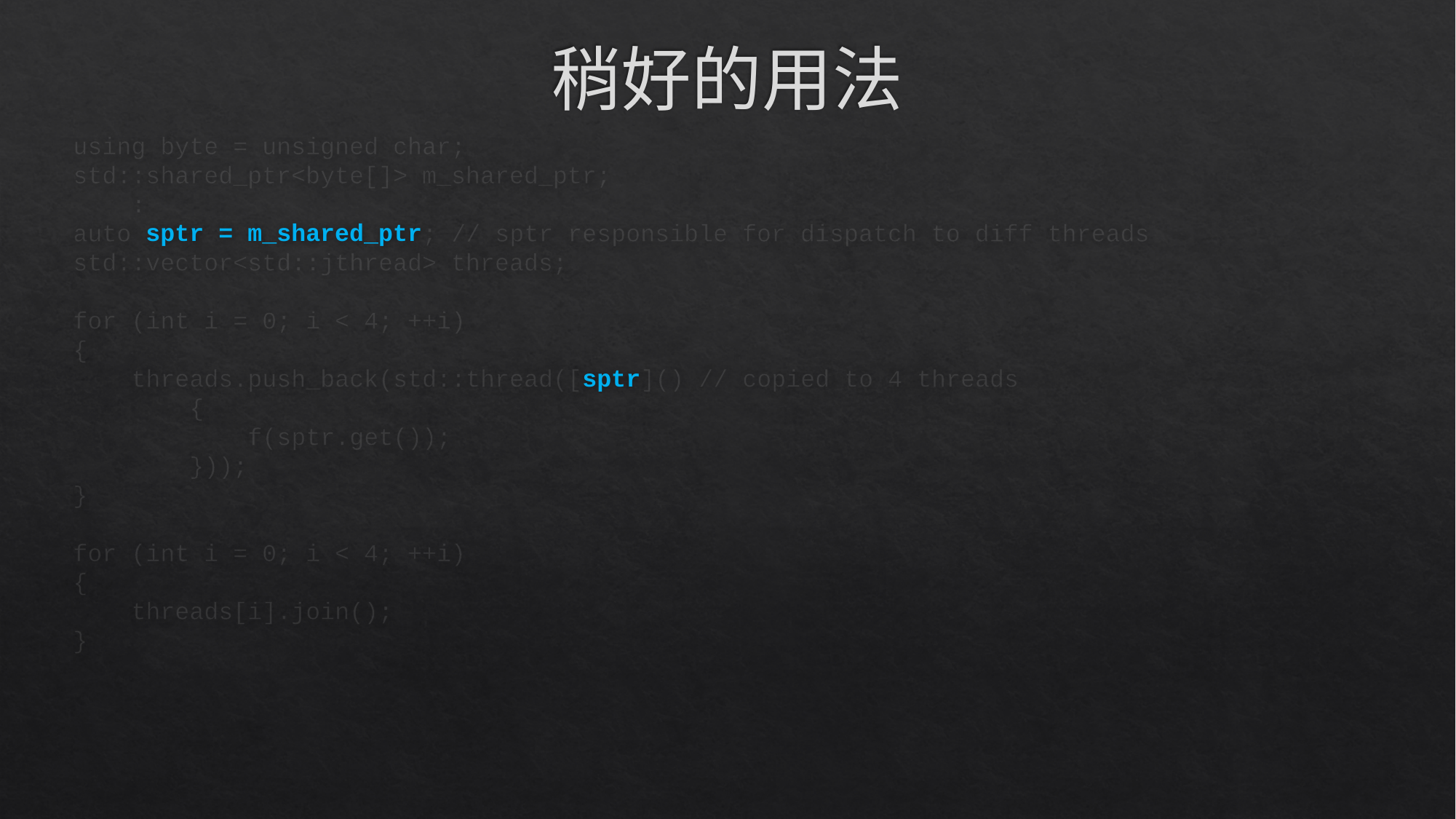

# 稍好的用法
using byte = unsigned char;
std::shared_ptr<byte[]> m_shared_ptr;
    :
auto sptr = m_shared_ptr; // sptr responsible for dispatch to diff threads
std::vector<std::jthread> threads;

for (int i = 0; i < 4; ++i)
{
    threads.push_back(std::thread([sptr]() // copied to 4 threads
        {
            f(sptr.get());
        }));
}

for (int i = 0; i < 4; ++i)
{
    threads[i].join();
}